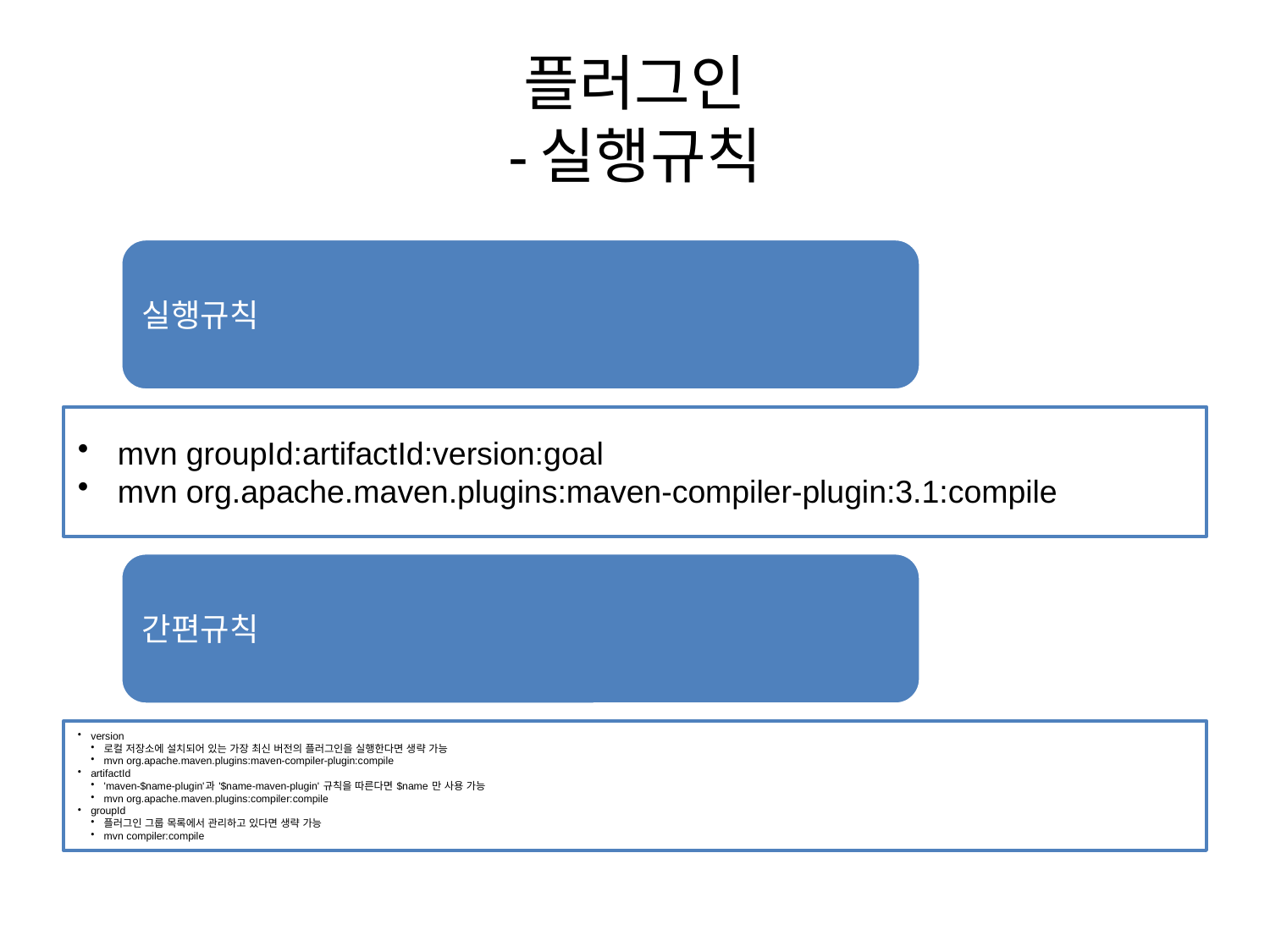

# 플러그인 -실행규칙
실행규칙
간편규칙
version
mvn groupId:artifactId:version:goal
mvn org.apache.maven.plugins:maven-compiler-plugin:3.1:compile
로컬 저장소에 설치되어 있는 가장 최신 버전의 플러그인을 실행한다면 생략 가능
mvn org.apache.maven.plugins:maven-compiler-plugin:compile
artifactId
'maven-$name-plugin'과 '$name-maven-plugin' 규칙을 따른다면 $name 만 사용 가능
mvn org.apache.maven.plugins:compiler:compile
groupId
플러그인 그룹 목록에서 관리하고 있다면 생략 가능
mvn compiler:compile